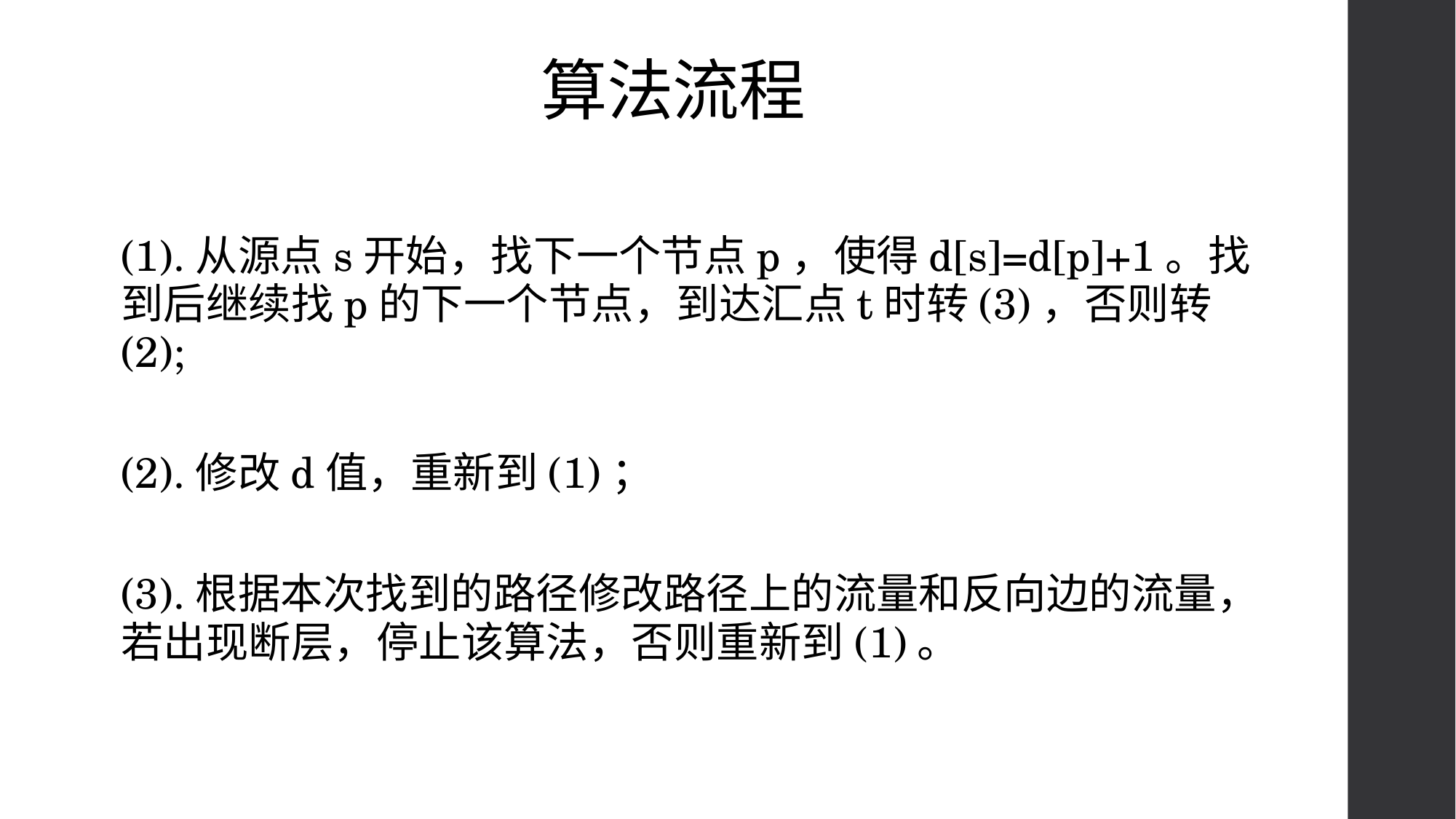

# 算法流程
(1).从源点s开始，找下一个节点p，使得d[s]=d[p]+1。找到后继续找p的下一个节点，到达汇点t时转(3)，否则转(2);
(2).修改d值，重新到(1)；
(3).根据本次找到的路径修改路径上的流量和反向边的流量，若出现断层，停止该算法，否则重新到(1)。